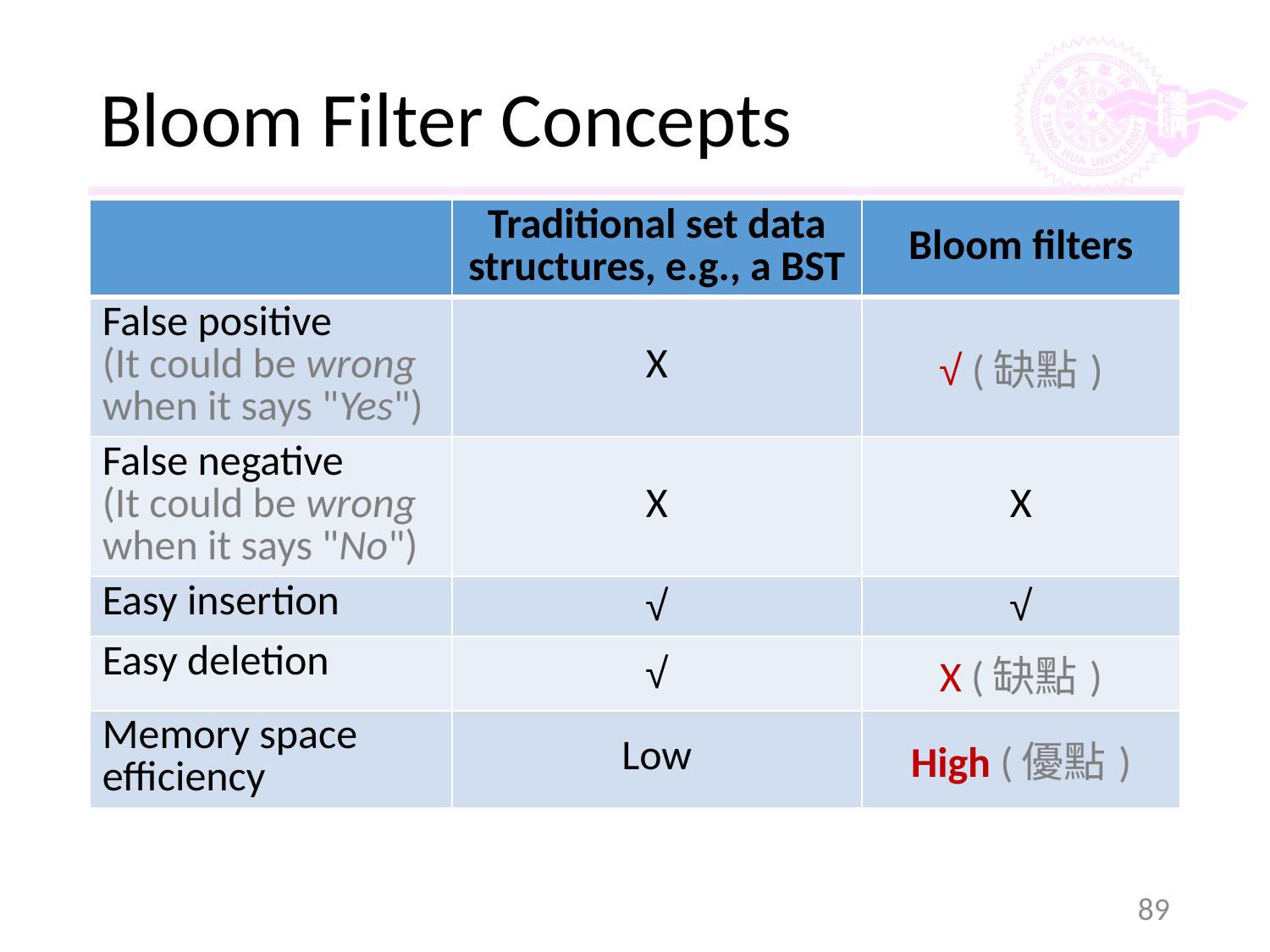

# Bloom Filter Concepts
|  | Traditional set data structures, e.g., a BST | Bloom filters |
| --- | --- | --- |
| False positive (It could be wrong when it says "Yes") | X | √ (缺點) |
| False negative (It could be wrong when it says "No") | X | X |
| Easy insertion | √ | √ |
| Easy deletion | √ | X (缺點) |
| Memory space efficiency | Low | High (優點) |
89